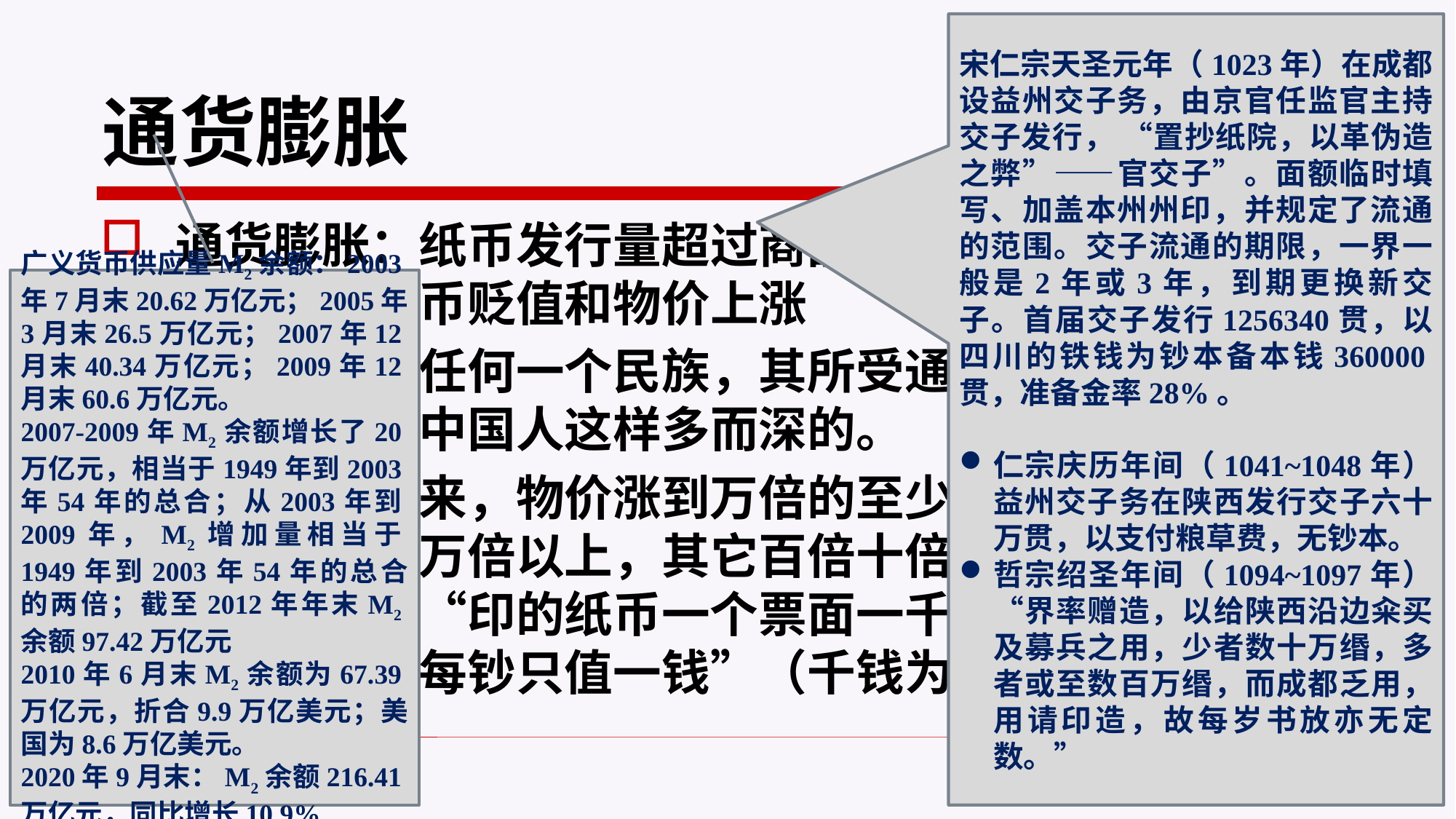

宋仁宗天圣元年（1023年）在成都设益州交子务，由京官任监官主持交子发行， “置抄纸院，以革伪造之弊”——官交子”。面额临时填写、加盖本州州印，并规定了流通的范围。交子流通的期限，一界一般是2年或3年，到期更换新交子。首届交子发行1256340贯，以四川的铁钱为钞本备本钱360000贯，准备金率28%。

仁宗庆历年间（1041~1048年）益州交子务在陕西发行交子六十万贯，以支付粮草费，无钞本。
哲宗绍圣年间（1094~1097年）“界率赠造，以给陕西沿边籴买及募兵之用，少者数十万缗，多者或至数百万缗，而成都乏用，用请印造，故每岁书放亦无定数。”
# 通货膨胀
通货膨胀：纸币发行量超过商品流通实际需要的货币量而引起的货币贬值和物价上涨
全世界没有任何一个民族，其所受通货贬值和通货膨胀的祸害，有中国人这样多而深的。
中国自汉以来，物价涨到万倍的至少有五六次；金人治下涨到六千万倍以上，其它百倍十倍以内的上涨，次数更多。金朝“印的纸币一个票面一千贯，到后来，真正流通的价值每钞只值一钱”（千钱为一贯）
广义货币供应量M2余额：2003年7月末20.62万亿元；2005年3月末26.5万亿元；2007年12月末40.34万亿元；2009年12月末60.6万亿元。
2007-2009年M2余额增长了20万亿元，相当于1949年到2003年54年的总合；从2003年到2009年，M2增加量相当于1949年到2003年54年的总合的两倍；截至2012年年末M2余额97.42万亿元
2010年6月末M2余额为67.39万亿元，折合9.9万亿美元；美国为8.6万亿美元。
2020年9月末：M2余额216.41万亿元，同比增长10.9%